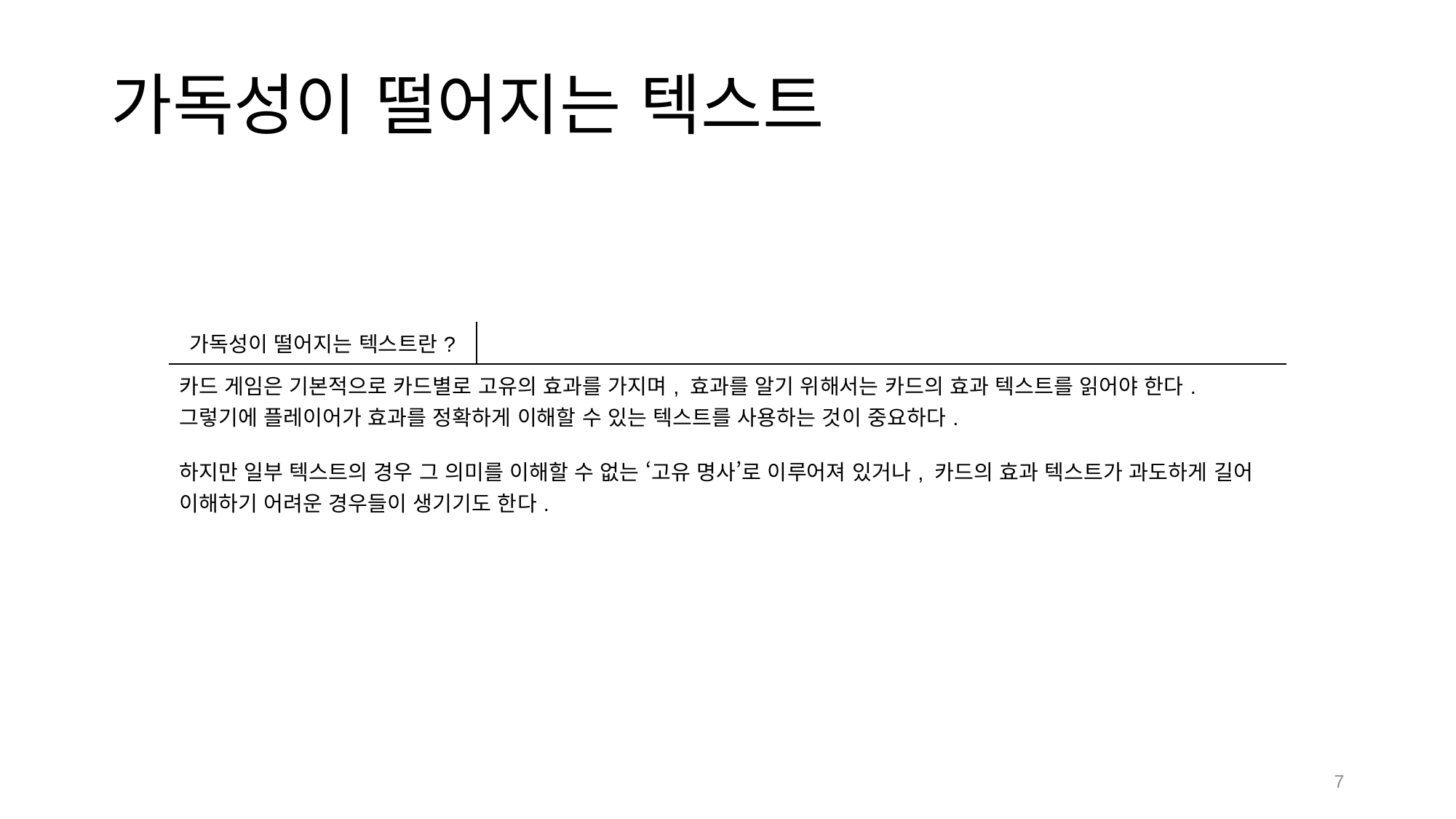

# 가독성이 떨어지는 텍스트
| 가독성이 떨어지는 텍스트란? |  |
| --- | --- |
| 카드 게임은 기본적으로 카드별로 고유의 효과를 가지며, 효과를 알기 위해서는 카드의 효과 텍스트를 읽어야 한다. 그렇기에 플레이어가 효과를 정확하게 이해할 수 있는 텍스트를 사용하는 것이 중요하다. 하지만 일부 텍스트의 경우 그 의미를 이해할 수 없는 ‘고유 명사’로 이루어져 있거나, 카드의 효과 텍스트가 과도하게 길어 이해하기 어려운 경우들이 생기기도 한다. |  |
7